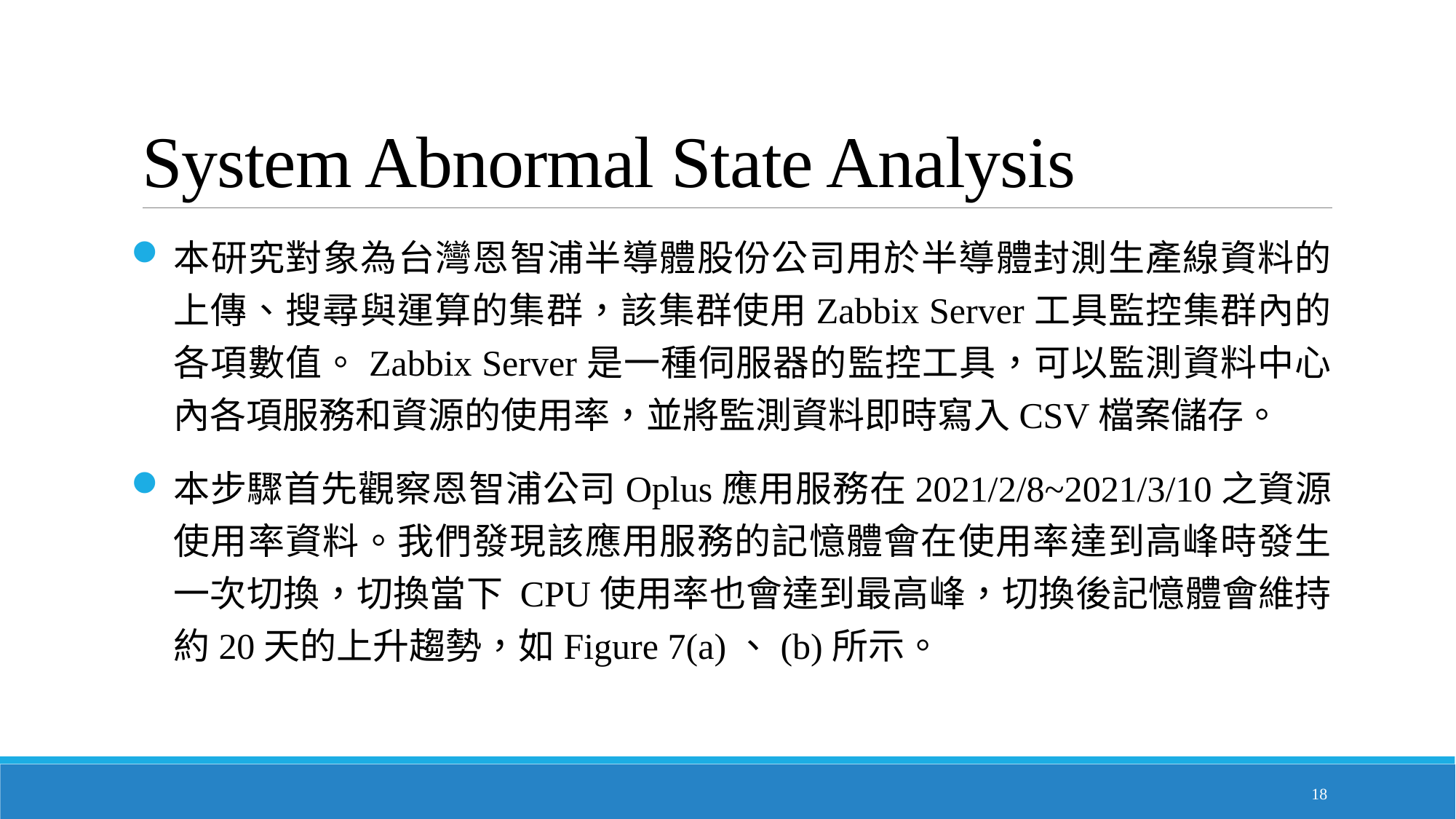

# System Abnormal State Analysis
本研究對象為台灣恩智浦半導體股份公司用於半導體封測生產線資料的上傳、搜尋與運算的集群，該集群使用Zabbix Server工具監控集群內的各項數值。Zabbix Server是一種伺服器的監控工具，可以監測資料中心內各項服務和資源的使用率，並將監測資料即時寫入CSV檔案儲存。
本步驟首先觀察恩智浦公司Oplus應用服務在2021/2/8~2021/3/10之資源使用率資料。我們發現該應用服務的記憶體會在使用率達到高峰時發生一次切換，切換當下 CPU使用率也會達到最高峰，切換後記憶體會維持約20天的上升趨勢，如Figure 7(a)、(b)所示。
18